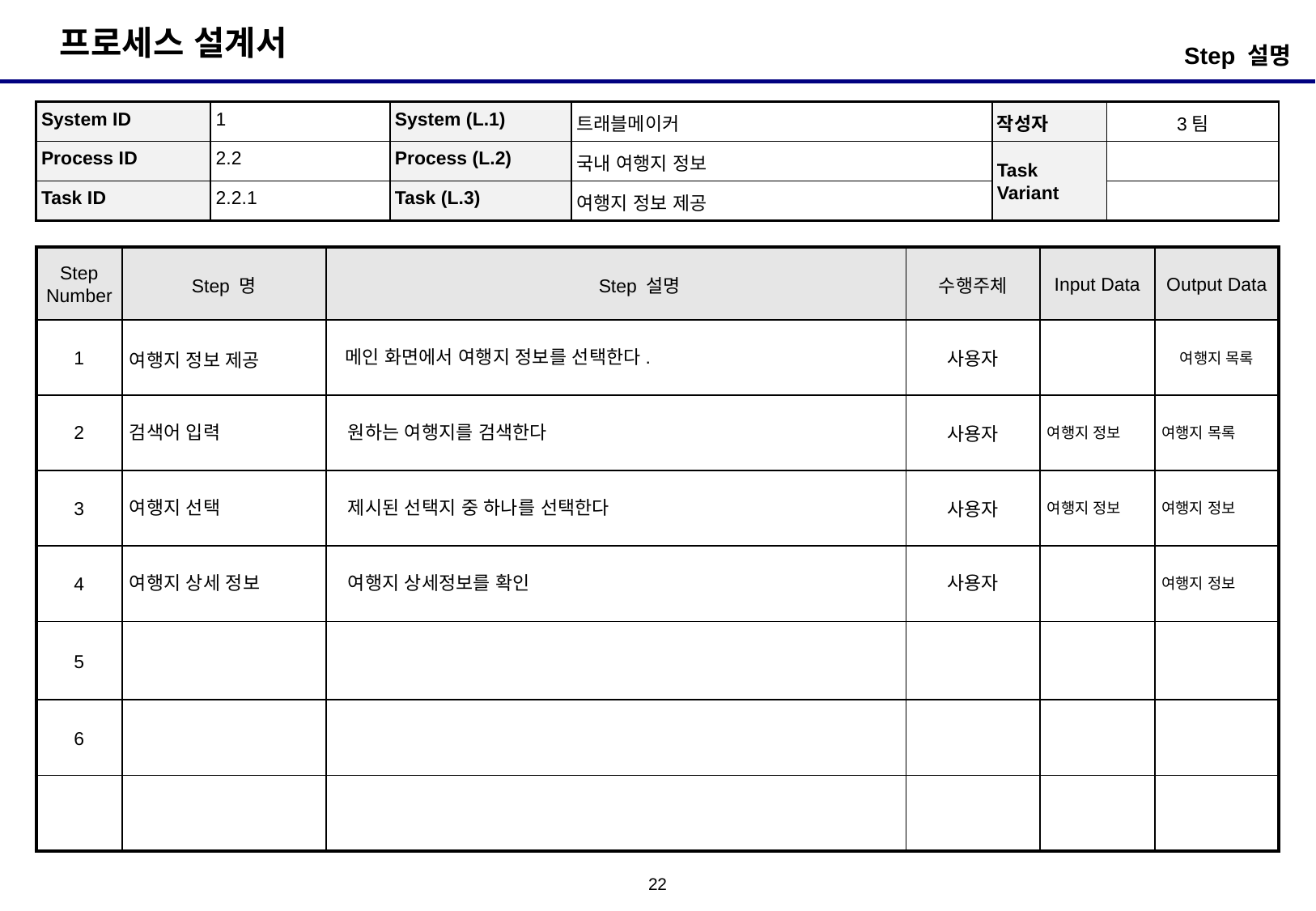

Step 설명
| System ID | 1 | System (L.1) | 트래블메이커 | 작성자 | 3팀 |
| --- | --- | --- | --- | --- | --- |
| Process ID | 2.2 | Process (L.2) | 국내 여행지 정보 | Task Variant |  |
| Task ID | 2.2.1 | Task (L.3) | 여행지 정보 제공 |  |  |
| Step Number | Step 명 | Step 설명 | 수행주체 | Input Data | Output Data |
| --- | --- | --- | --- | --- | --- |
| 1 | 여행지 정보 제공 | 메인 화면에서 여행지 정보를 선택한다. | 사용자 |  | 여행지 목록 |
| 2 | 검색어 입력 | 원하는 여행지를 검색한다 | 사용자 | 여행지 정보 | 여행지 목록 |
| 3 | 여행지 선택 | 제시된 선택지 중 하나를 선택한다 | 사용자 | 여행지 정보 | 여행지 정보 |
| 4 | 여행지 상세 정보 | 여행지 상세정보를 확인 | 사용자 |  | 여행지 정보 |
| 5 |  |  |  |  |  |
| 6 |  |  |  |  |  |
|  |  |  |  |  |  |